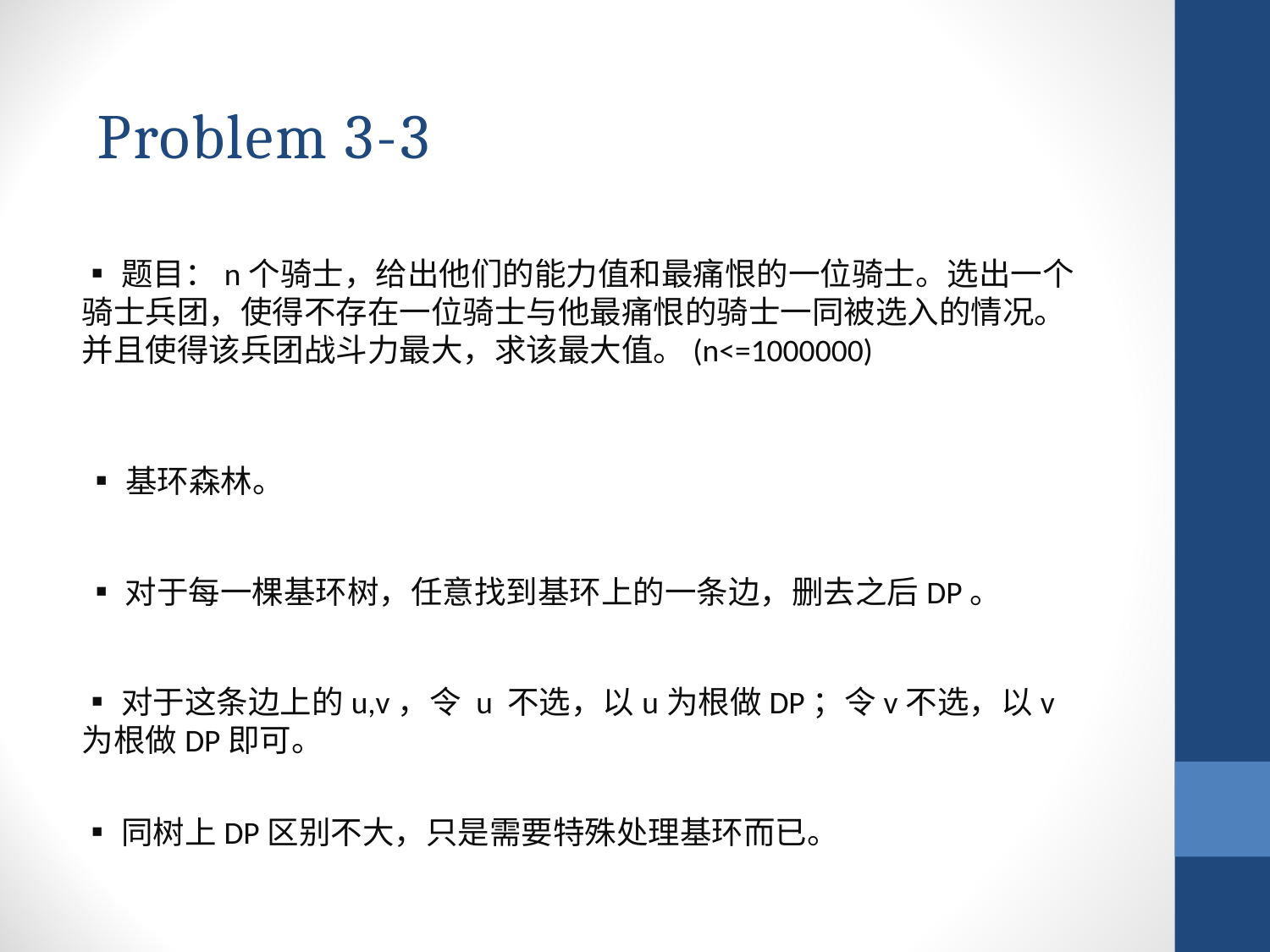

Problem 3-3
▪题目：n个骑士，给出他们的能力值和最痛恨的一位骑士。选出一个骑士兵团，使得不存在一位骑士与他最痛恨的骑士一同被选入的情况。并且使得该兵团战斗力最大，求该最大值。(n<=1000000)
▪基环森林。
▪对于每一棵基环树，任意找到基环上的一条边，删去之后DP。
▪对于这条边上的u,v，令 u 不选，以u为根做DP；令v不选，以v为根做DP即可。
▪同树上DP区别不大，只是需要特殊处理基环而已。